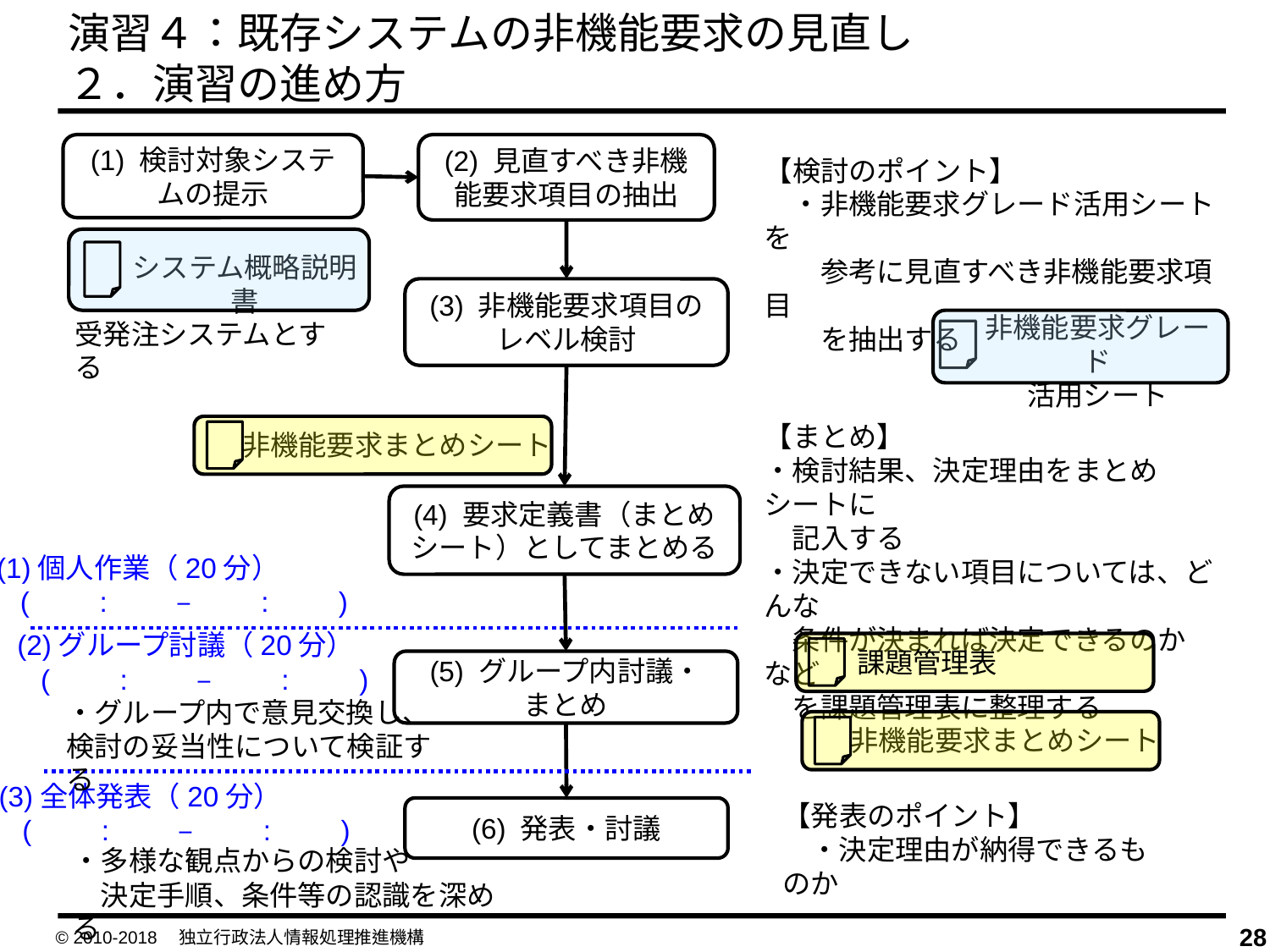

演習４：既存システムの非機能要求の見直し
２．演習の進め方
(1) 検討対象システムの提示
(2) 見直すべき非機能要求項目の抽出
【検討のポイント】
　・非機能要求グレード活用シートを
　　参考に見直すべき非機能要求項目
　　を抽出する

システム概略説明書
(3) 非機能要求項目の
レベル検討
非機能要求グレード
活用シート
受発注システムとする

【まとめ】
・検討結果、決定理由をまとめシートに
　記入する
・決定できない項目については、どんな
　条件が決まれば決定できるのかなど
　を課題管理表に整理する

非機能要求まとめシート

(4) 要求定義書（まとめシート）としてまとめる
(1)個人作業（20分）
   (　　:　　 – 　　:　　)
(2)グループ討議（20分）
   (　　:　　 – 　　:　　)

課題管理表

(5) グループ内討議・
まとめ
・グループ内で意見交換し、
検討の妥当性について検証する

非機能要求まとめシート

(3)全体発表（20分）
   (　　:　　 – 　　:　　)
【発表のポイント】
　・決定理由が納得できるものか
(6) 発表・討議
・多様な観点からの検討や
　決定手順、条件等の認識を深める